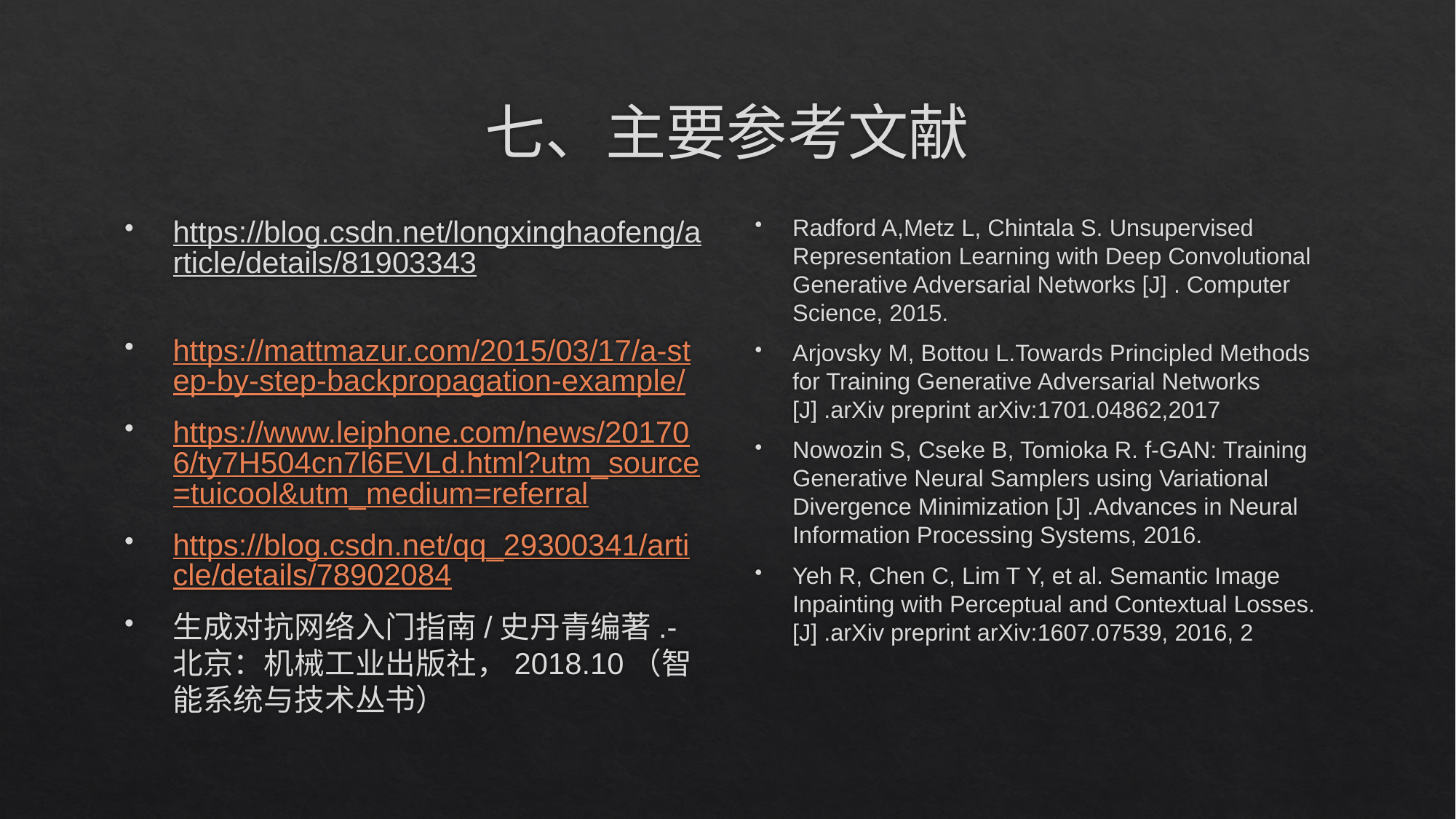

# 七、主要参考文献
https://blog.csdn.net/longxinghaofeng/article/details/81903343
https://mattmazur.com/2015/03/17/a-step-by-step-backpropagation-example/
https://www.leiphone.com/news/201706/ty7H504cn7l6EVLd.html?utm_source=tuicool&utm_medium=referral
https://blog.csdn.net/qq_29300341/article/details/78902084
生成对抗网络入门指南/史丹青编著.-北京：机械工业出版社，2018.10（智能系统与技术丛书）

Radford A,Metz L, Chintala S. Unsupervised Representation Learning with Deep Convolutional Generative Adversarial Networks [J] . Computer Science, 2015.
Arjovsky M, Bottou L.Towards Principled Methods for Training Generative Adversarial Networks [J] .arXiv preprint arXiv:1701.04862,2017
Nowozin S, Cseke B, Tomioka R. f-GAN: Training Generative Neural Samplers using Variational Divergence Minimization [J] .Advances in Neural Information Processing Systems, 2016.
Yeh R, Chen C, Lim T Y, et al. Semantic Image Inpainting with Perceptual and Contextual Losses.[J] .arXiv preprint arXiv:1607.07539, 2016, 2